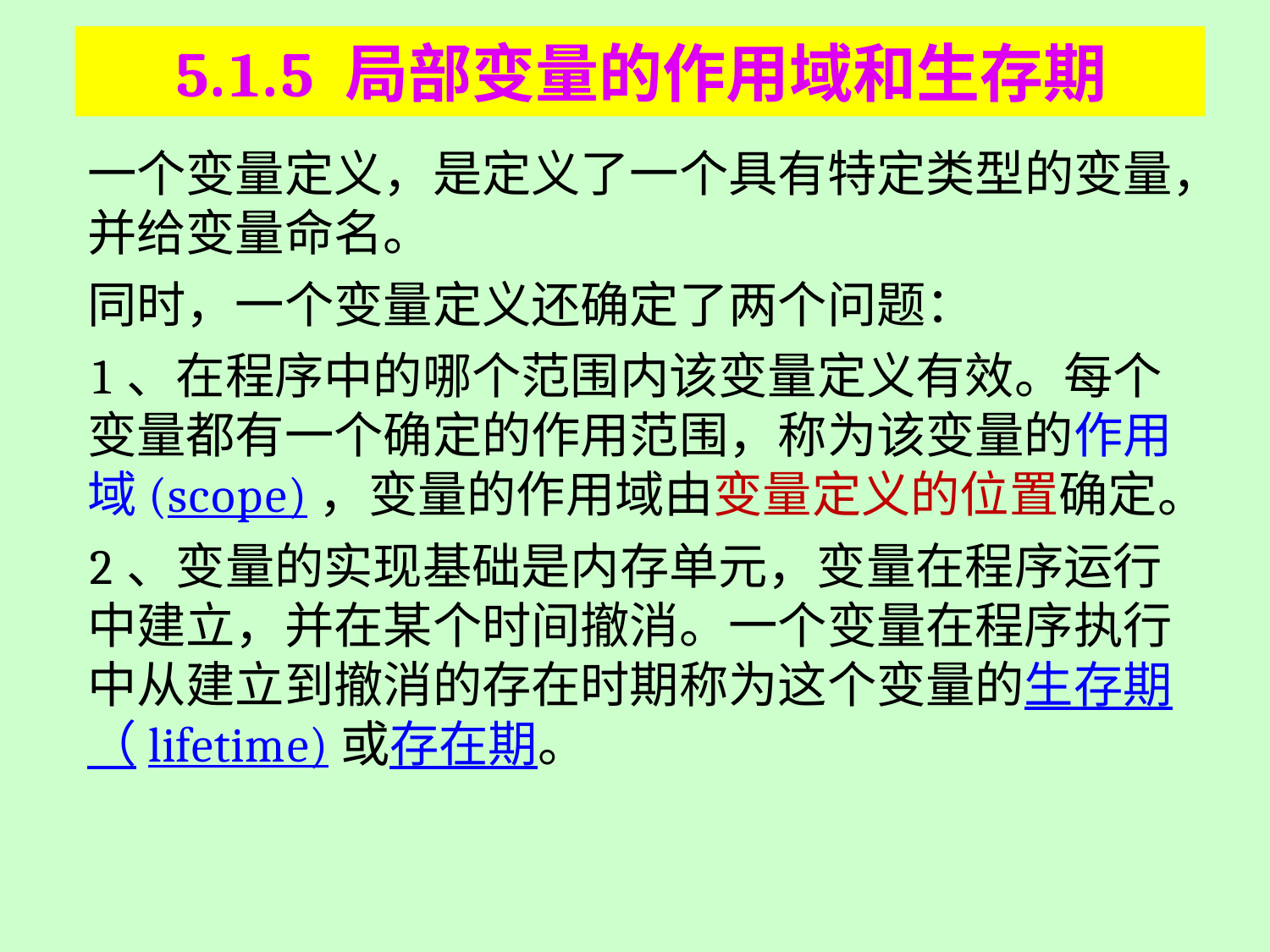

# 5.1.5 局部变量的作用域和生存期
一个变量定义，是定义了一个具有特定类型的变量，并给变量命名。
同时，一个变量定义还确定了两个问题：
1、在程序中的哪个范围内该变量定义有效。每个变量都有一个确定的作用范围，称为该变量的作用域(scope)，变量的作用域由变量定义的位置确定。
2、变量的实现基础是内存单元，变量在程序运行中建立，并在某个时间撤消。一个变量在程序执行中从建立到撤消的存在时期称为这个变量的生存期（lifetime)或存在期。
31